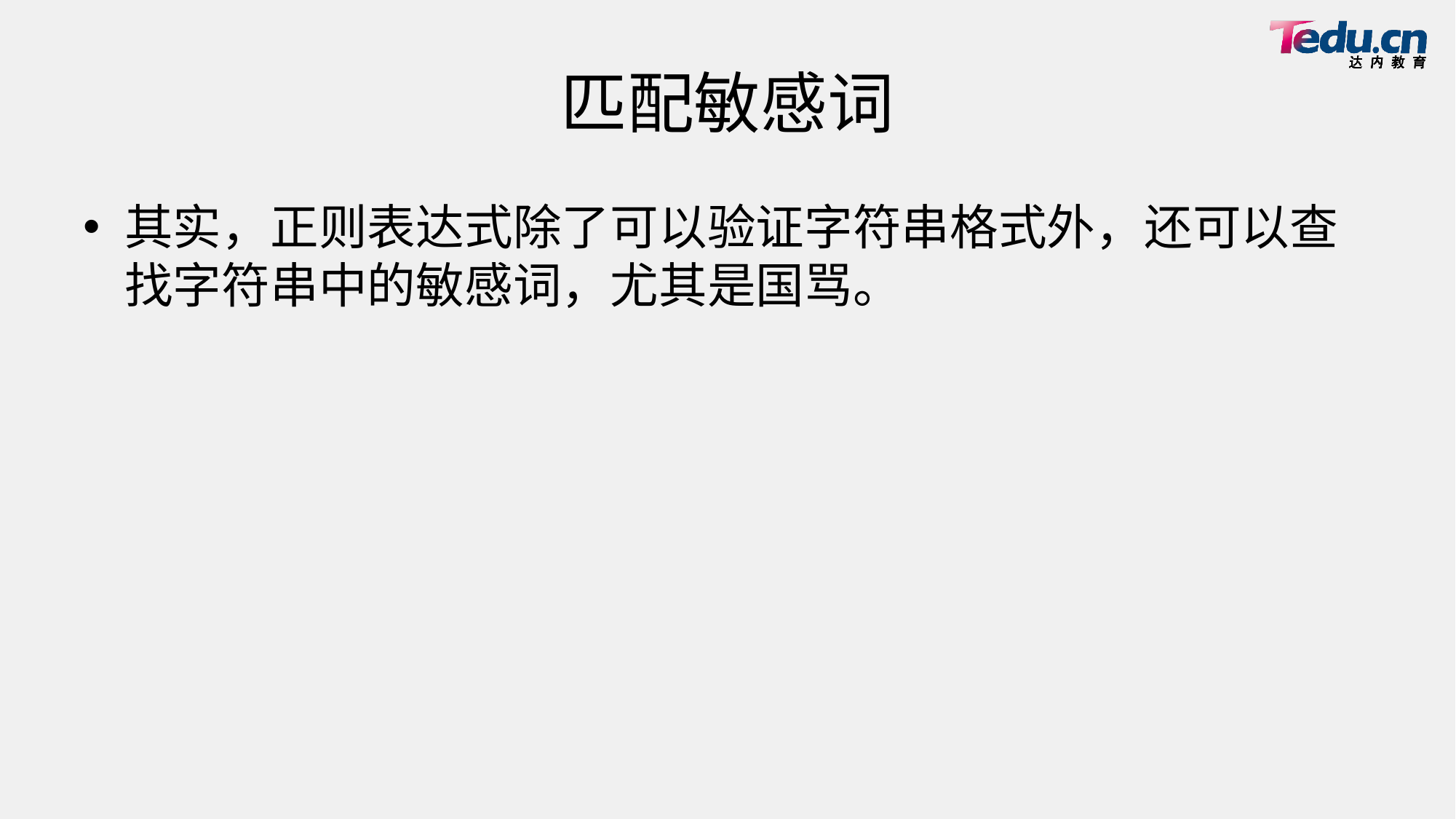

# 匹配敏感词
其实，正则表达式除了可以验证字符串格式外，还可以查找字符串中的敏感词，尤其是国骂。